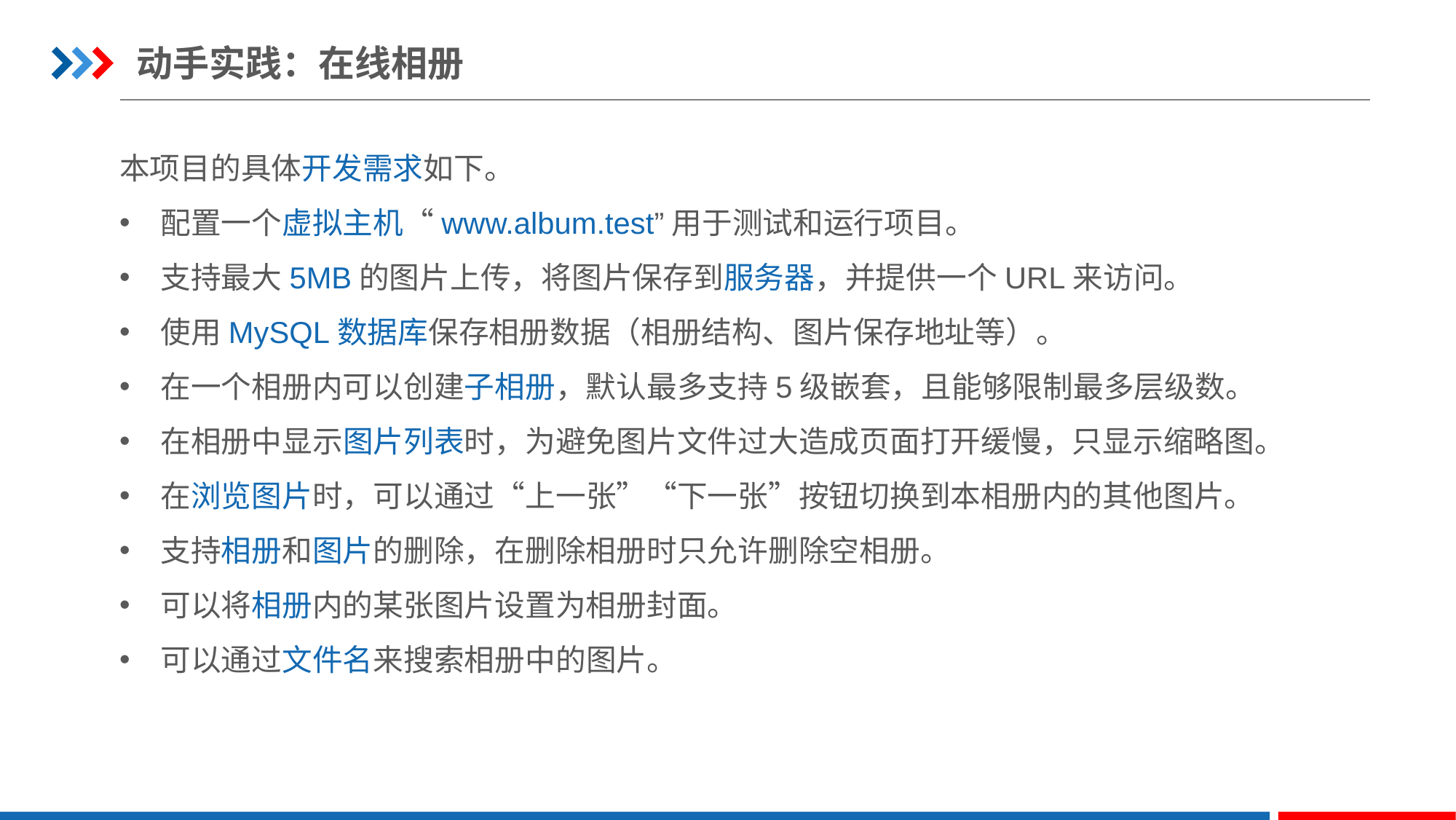

动手实践：在线相册
本项目的具体开发需求如下。
配置一个虚拟主机“www.album.test”用于测试和运行项目。
支持最大5MB的图片上传，将图片保存到服务器，并提供一个URL来访问。
使用MySQL数据库保存相册数据（相册结构、图片保存地址等）。
在一个相册内可以创建子相册，默认最多支持5级嵌套，且能够限制最多层级数。
在相册中显示图片列表时，为避免图片文件过大造成页面打开缓慢，只显示缩略图。
在浏览图片时，可以通过“上一张”“下一张”按钮切换到本相册内的其他图片。
支持相册和图片的删除，在删除相册时只允许删除空相册。
可以将相册内的某张图片设置为相册封面。
可以通过文件名来搜索相册中的图片。